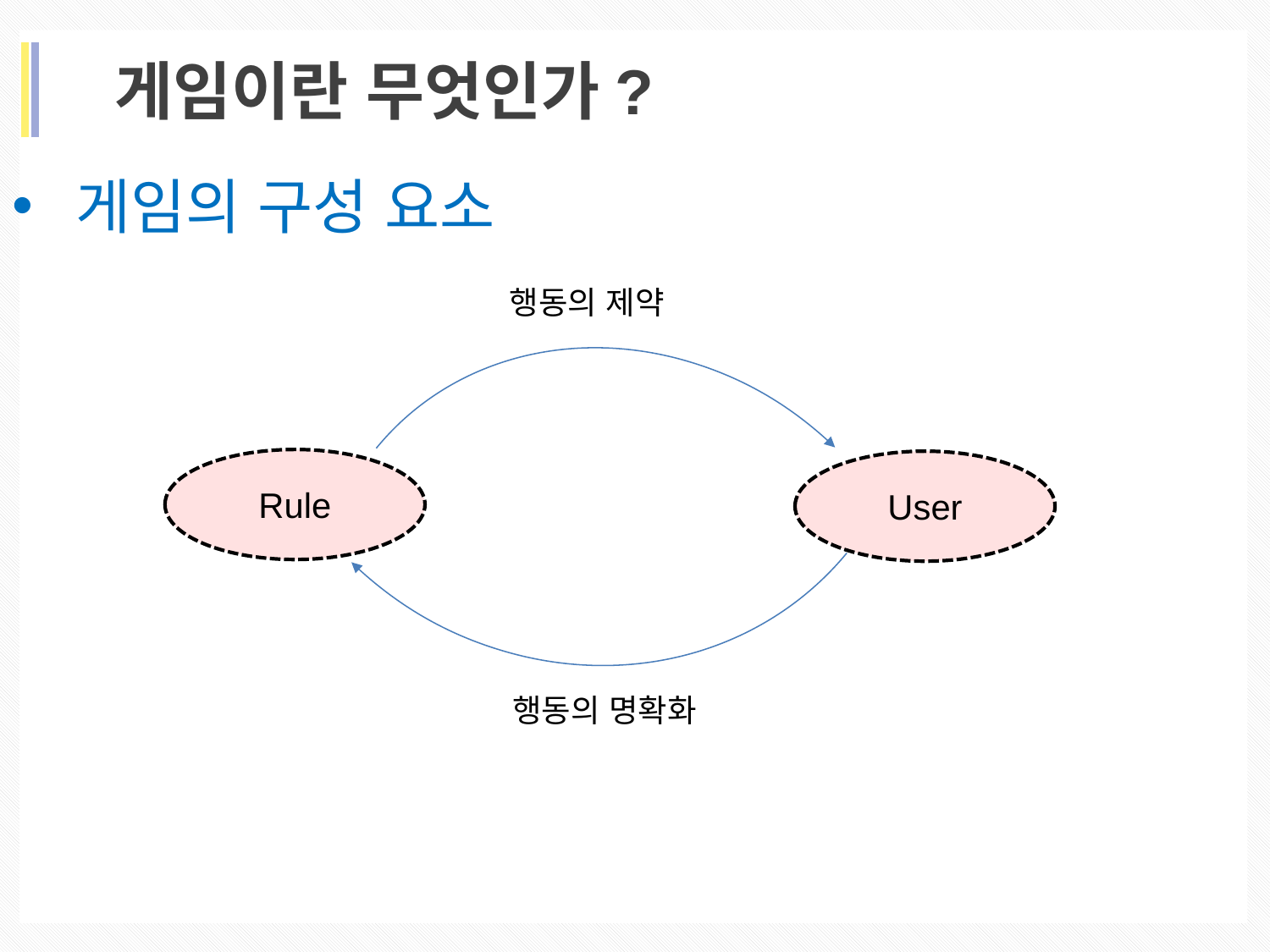

게임이란 무엇인가?
게임의 구성 요소
행동의 제약

Rule
User
행동의 명확화